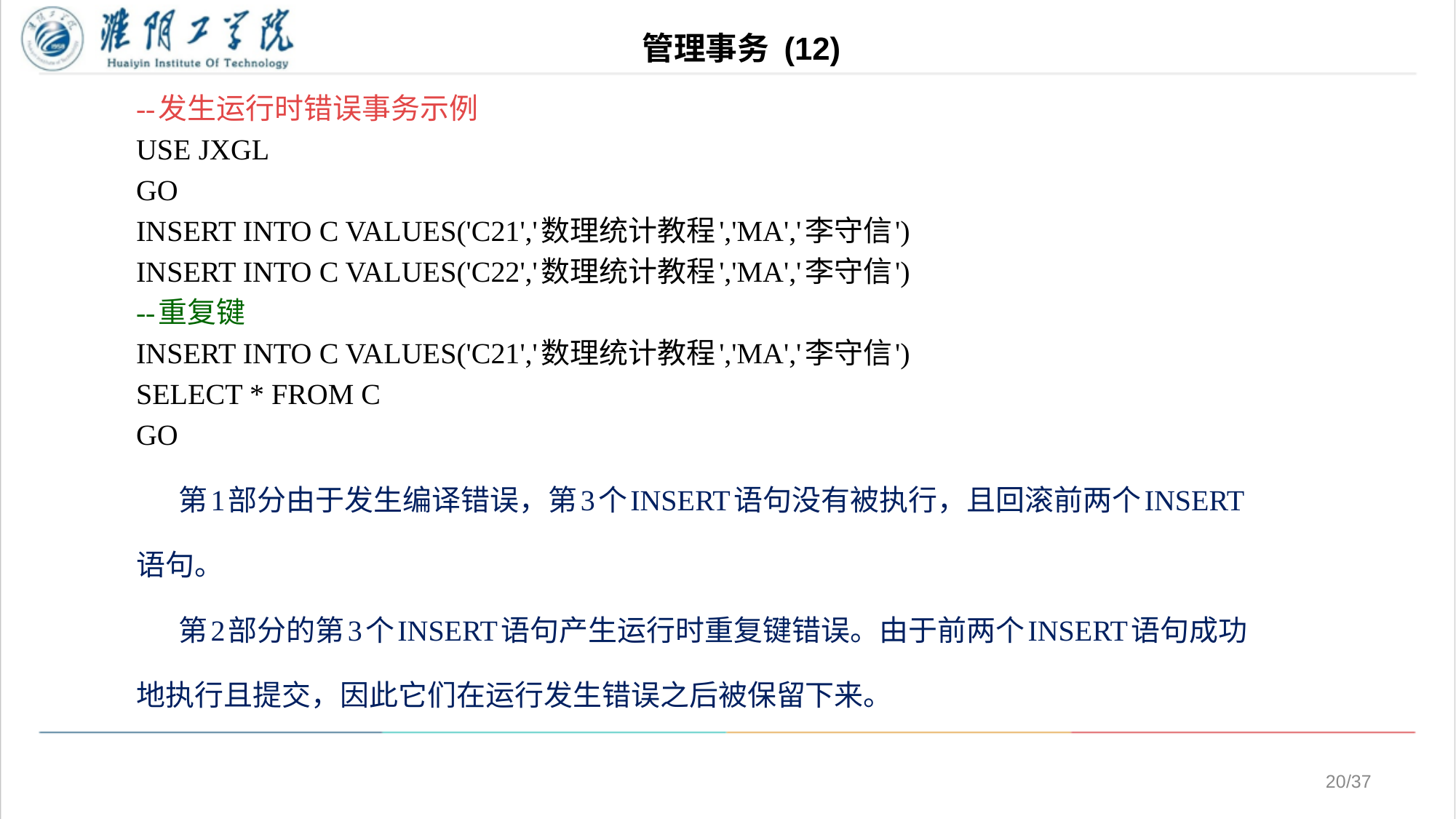

# 管理事务 (12)
--发生运行时错误事务示例
USE JXGL
GO
INSERT INTO C VALUES('C21','数理统计教程','MA','李守信')
INSERT INTO C VALUES('C22','数理统计教程','MA','李守信')
--重复键
INSERT INTO C VALUES('C21','数理统计教程','MA','李守信')
SELECT * FROM C
GO
      第1部分由于发生编译错误，第3个INSERT语句没有被执行，且回滚前两个INSERT
语句。
      第2部分的第3个INSERT语句产生运行时重复键错误。由于前两个INSERT语句成功
地执行且提交，因此它们在运行发生错误之后被保留下来。

20/37